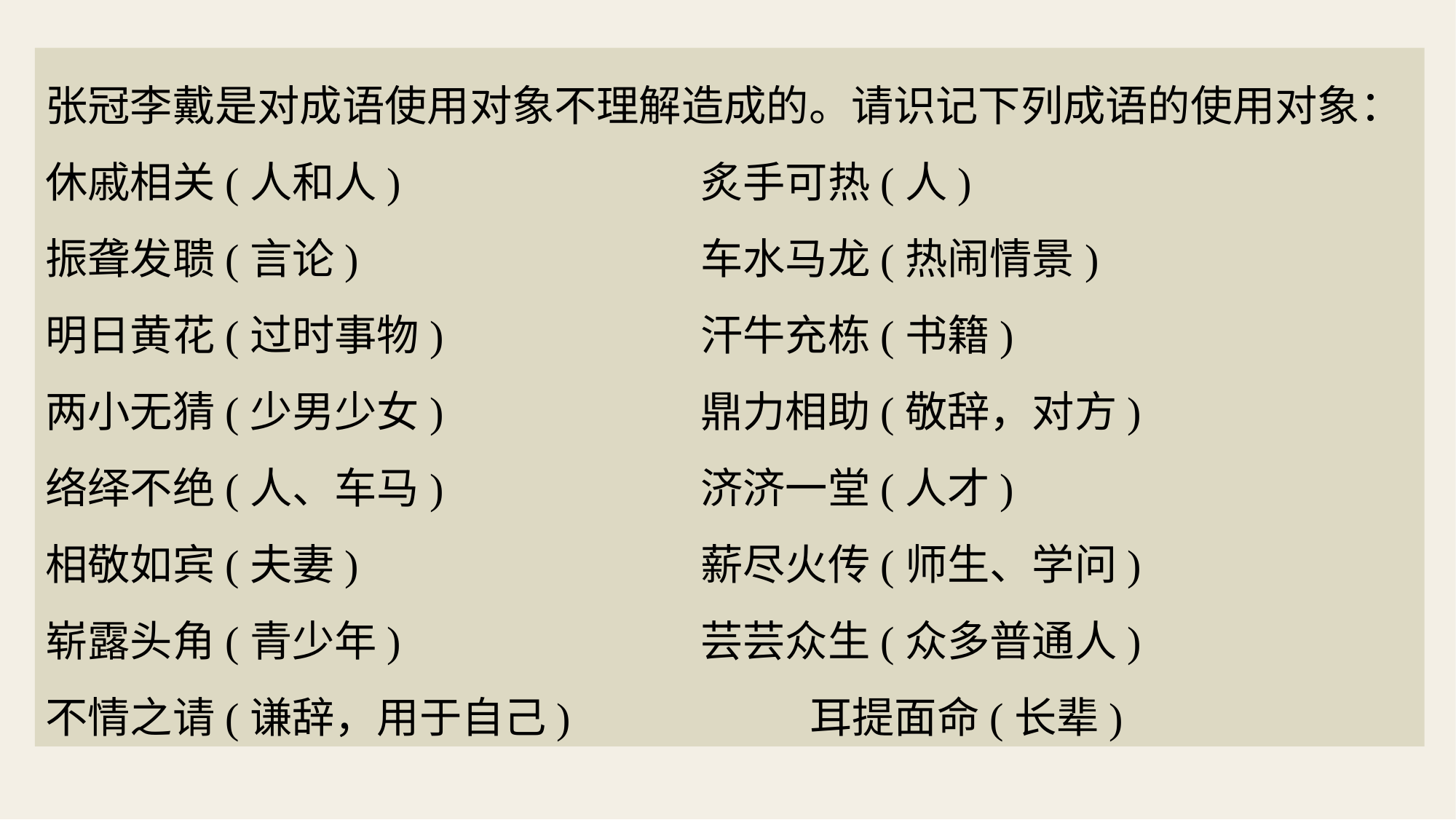

张冠李戴是对成语使用对象不理解造成的。请识记下列成语的使用对象：
休戚相关(人和人)　　　　		炙手可热(人)
振聋发聩(言论)  			车水马龙(热闹情景)
明日黄花(过时事物)  			汗牛充栋(书籍)
两小无猜(少男少女)  			鼎力相助(敬辞，对方)
络绎不绝(人、车马)  			济济一堂(人才)
相敬如宾(夫妻)  			薪尽火传(师生、学问)
崭露头角(青少年)  			芸芸众生(众多普通人)
不情之请(谦辞，用于自己)  		耳提面命(长辈)